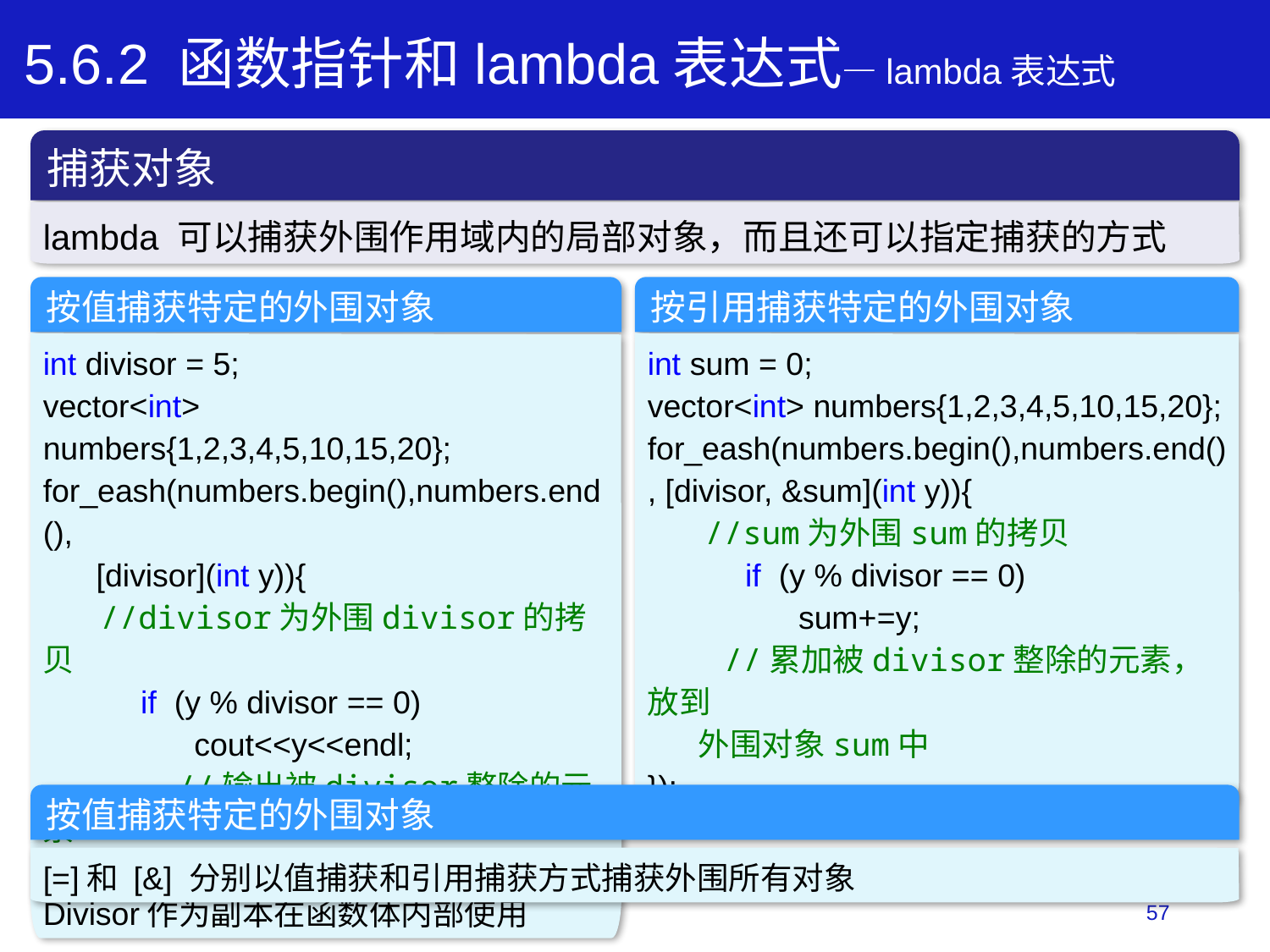

5.6.2 函数指针和lambda表达式—lambda表达式
捕获对象
lambda 可以捕获外围作用域内的局部对象，而且还可以指定捕获的方式
按值捕获特定的外围对象
int divisor = 5;
vector<int> numbers{1,2,3,4,5,10,15,20};
for_eash(numbers.begin(),numbers.end(),
      [divisor](int y)){
   //divisor为外围divisor的拷贝
           if  (y % divisor == 0)
                 cout<<y<<endl;
       //输出被divisor整除的元素
});
Divisor作为副本在函数体内部使用
按引用捕获特定的外围对象
int sum = 0;
vector<int> numbers{1,2,3,4,5,10,15,20};
for_eash(numbers.begin(),numbers.end(), [divisor, &sum](int y)){
   //sum为外围sum的拷贝
           if  (y % divisor == 0)
                 sum+=y;
    //累加被divisor整除的元素，放到
      外围对象sum中
});
按值捕获特定的外围对象
[=]和 [&] 分别以值捕获和引用捕获方式捕获外围所有对象
57